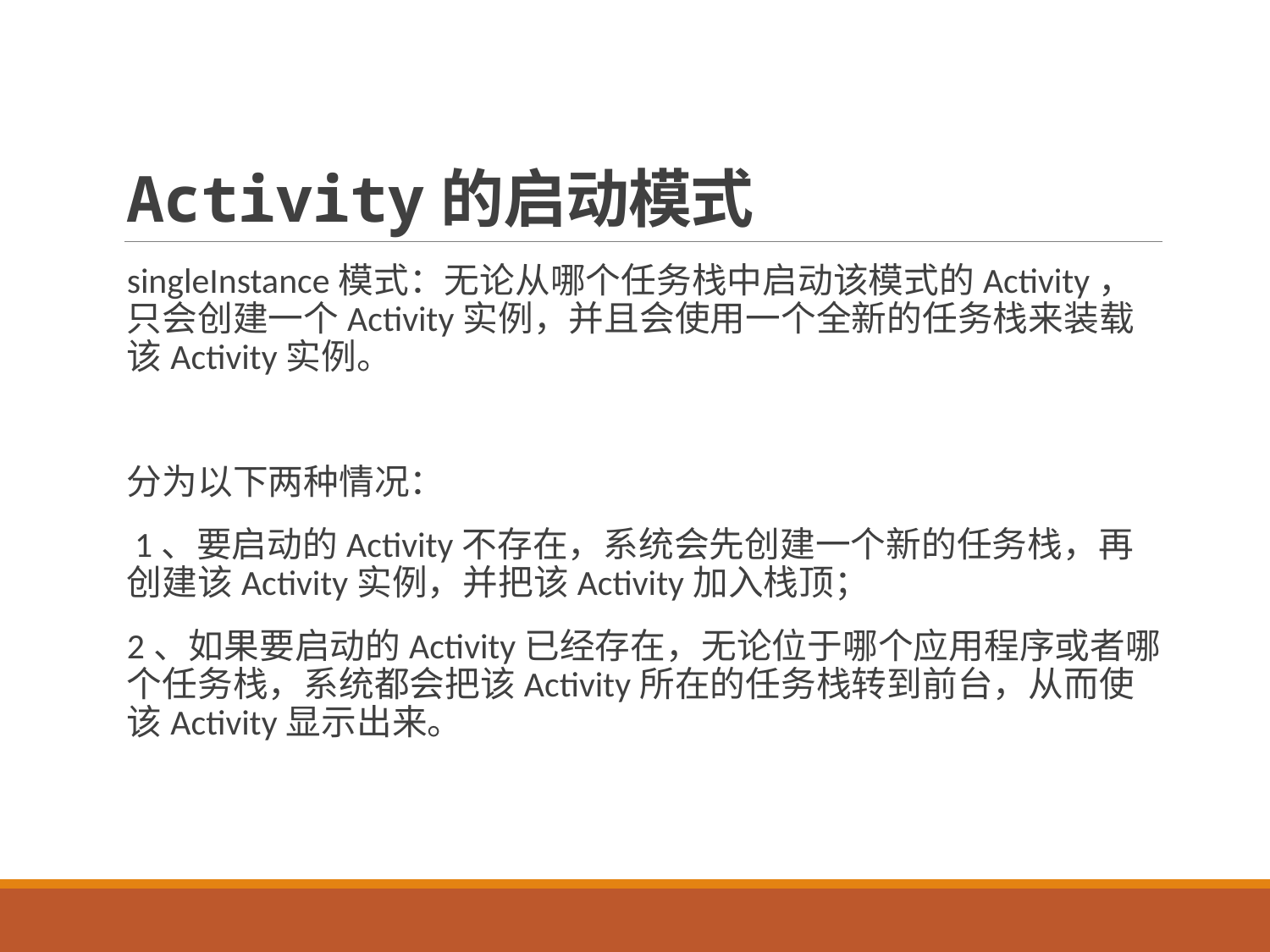

# Activity的启动模式
singleInstance模式：无论从哪个任务栈中启动该模式的Activity，只会创建一个Activity实例，并且会使用一个全新的任务栈来装载该Activity实例。

分为以下两种情况：
 1、要启动的Activity不存在，系统会先创建一个新的任务栈，再创建该Activity实例，并把该Activity加入栈顶；
2、如果要启动的Activity已经存在，无论位于哪个应用程序或者哪个任务栈，系统都会把该Activity所在的任务栈转到前台，从而使该Activity显示出来。